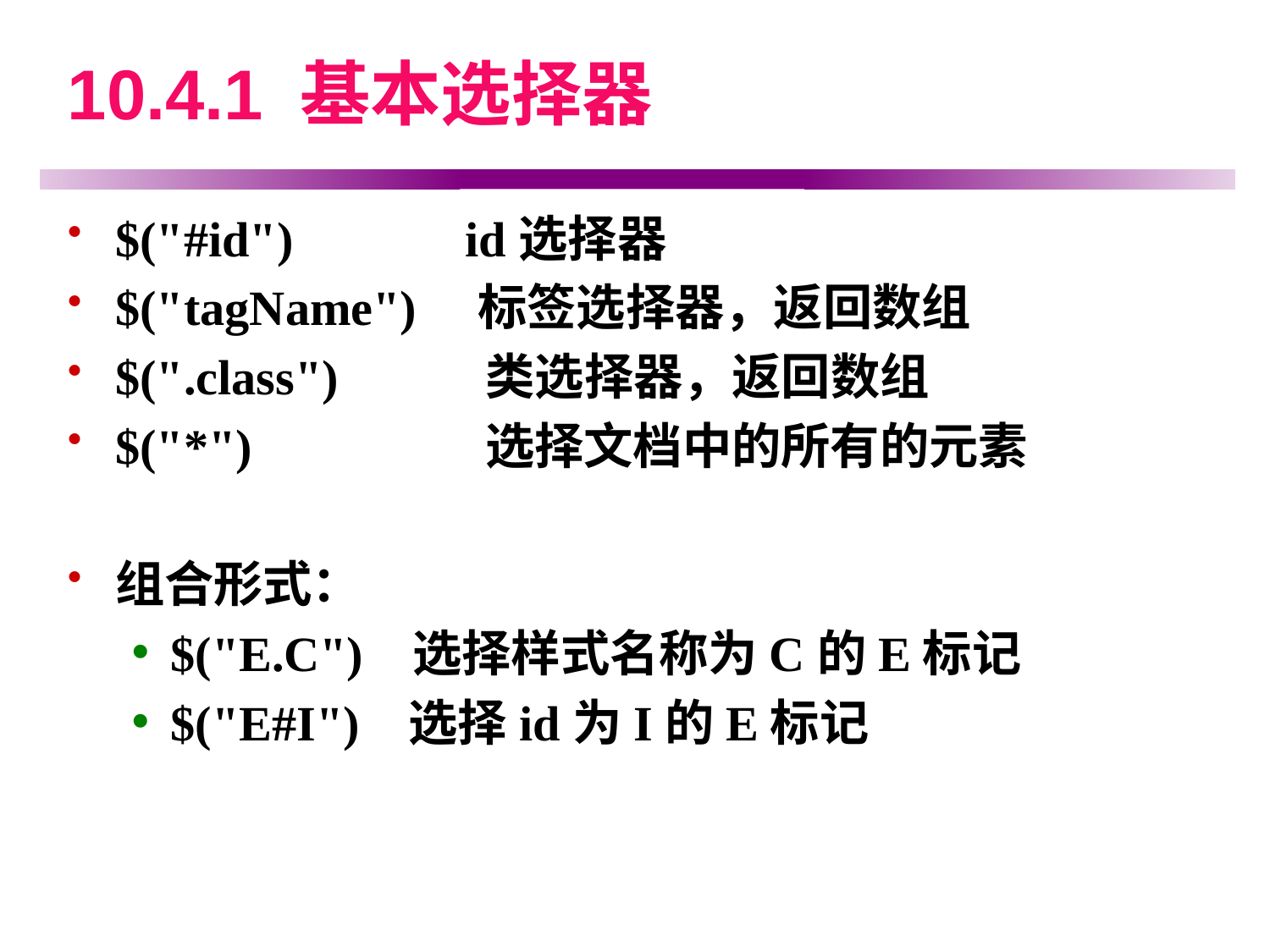

# 10.4.1 基本选择器
$("#id")              id选择器
$("tagName")    标签选择器，返回数组
$(".class")           类选择器，返回数组
$("*")                  选择文档中的所有的元素

组合形式：
$("E.C")   选择样式名称为C的E标记
$("E#I")   选择id为I的E标记